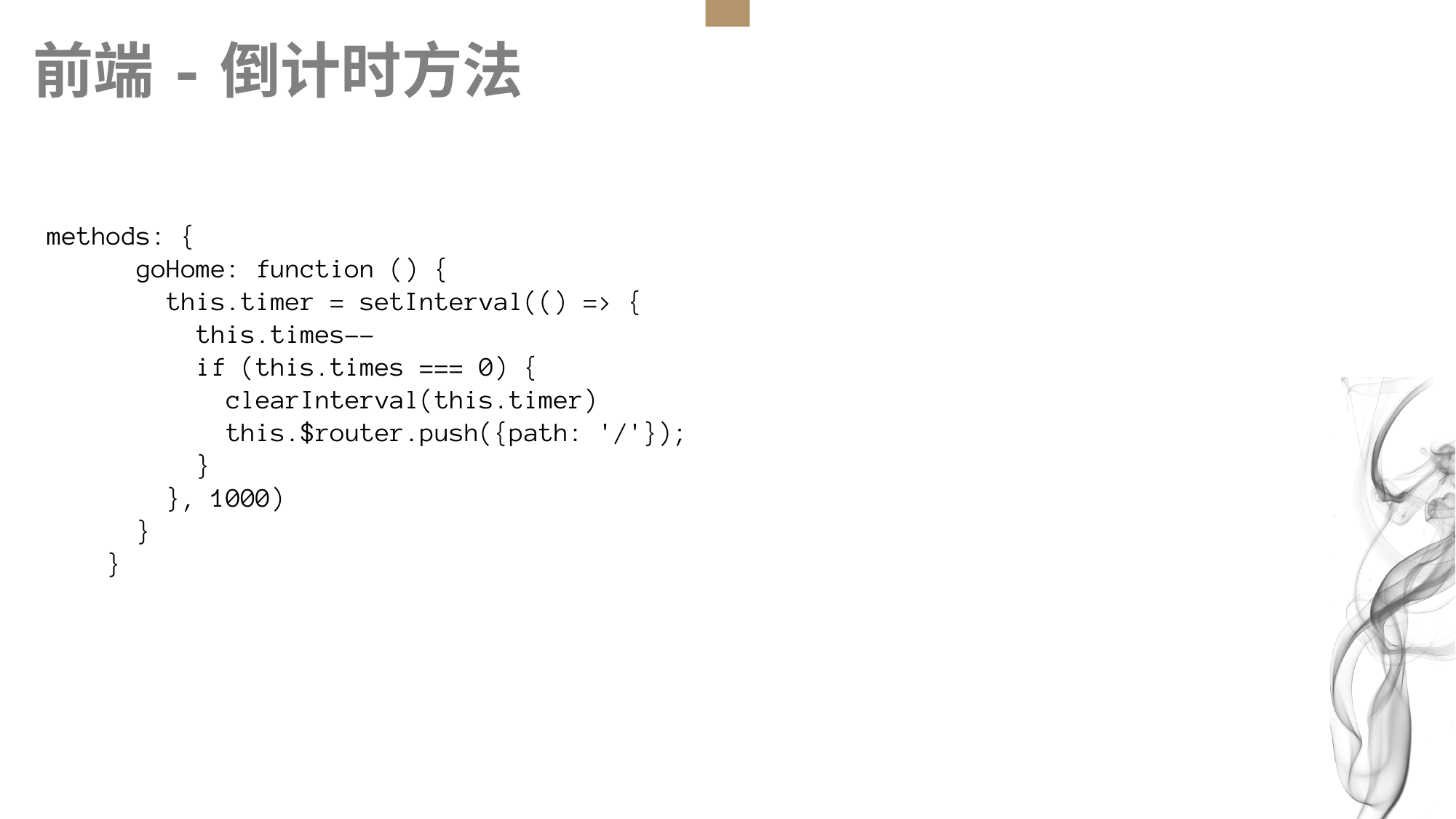

前端-倒计时方法
methods: {
      goHome: function () {
        this.timer = setInterval(() => {
          this.times--
          if (this.times === 0) {
            clearInterval(this.timer)
            this.$router.push({path: '/'});
          }
        }, 1000)
      }
    }